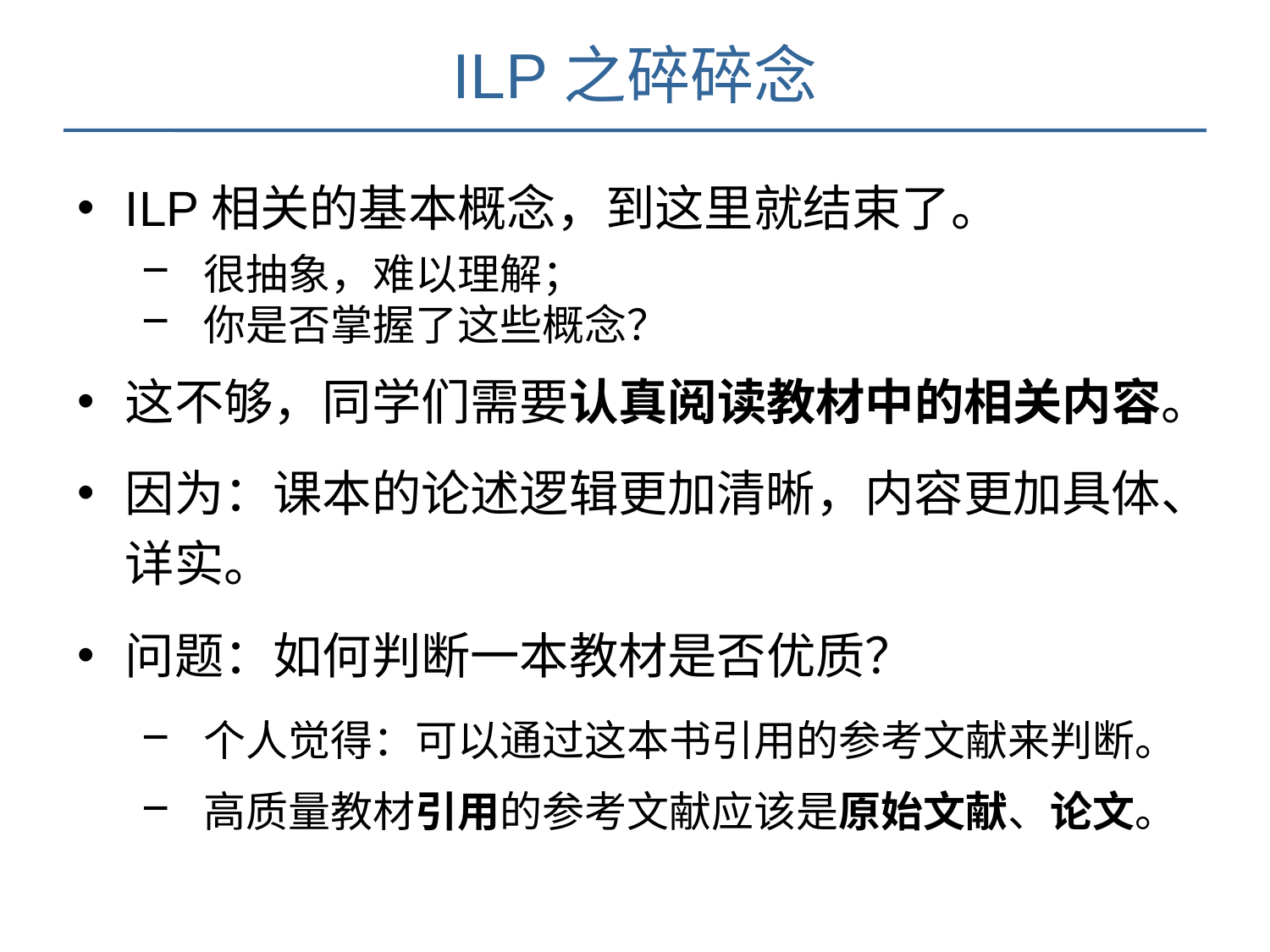

ILP之碎碎念
ILP相关的基本概念，到这里就结束了。
很抽象，难以理解；
你是否掌握了这些概念？
这不够，同学们需要认真阅读教材中的相关内容。
因为：课本的论述逻辑更加清晰，内容更加具体、详实。
问题：如何判断一本教材是否优质？
个人觉得：可以通过这本书引用的参考文献来判断。
高质量教材引用的参考文献应该是原始文献、论文。